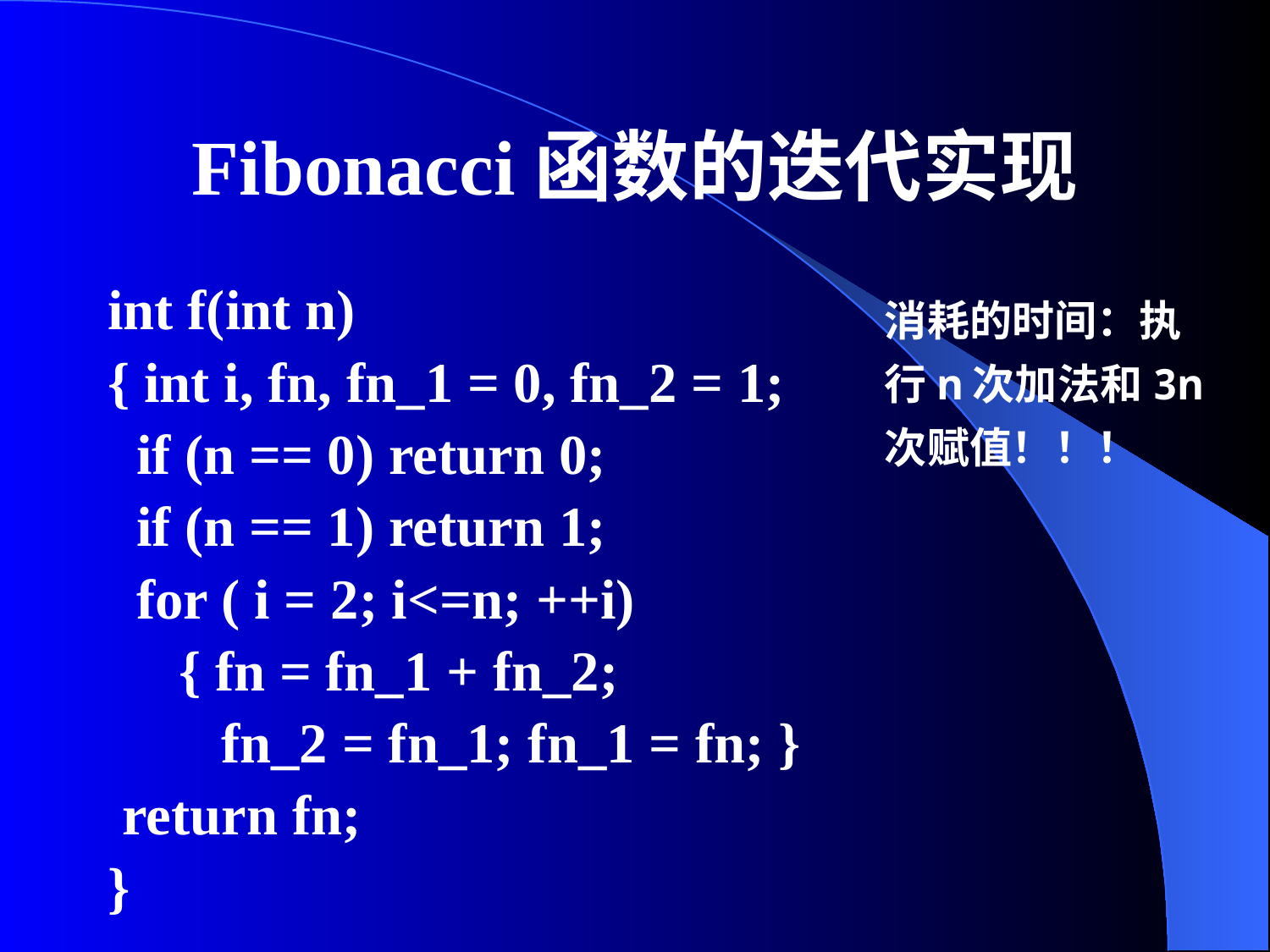

# Fibonacci函数的迭代实现
int f(int n)
{ int i, fn, fn_1 = 0, fn_2 = 1;
  if (n == 0) return 0;
  if (n == 1) return 1;
  for ( i = 2; i<=n; ++i)
     { fn = fn_1 + fn_2;
        fn_2 = fn_1; fn_1 = fn; }
 return fn;
}
消耗的时间：执行n次加法和3n次赋值！！！